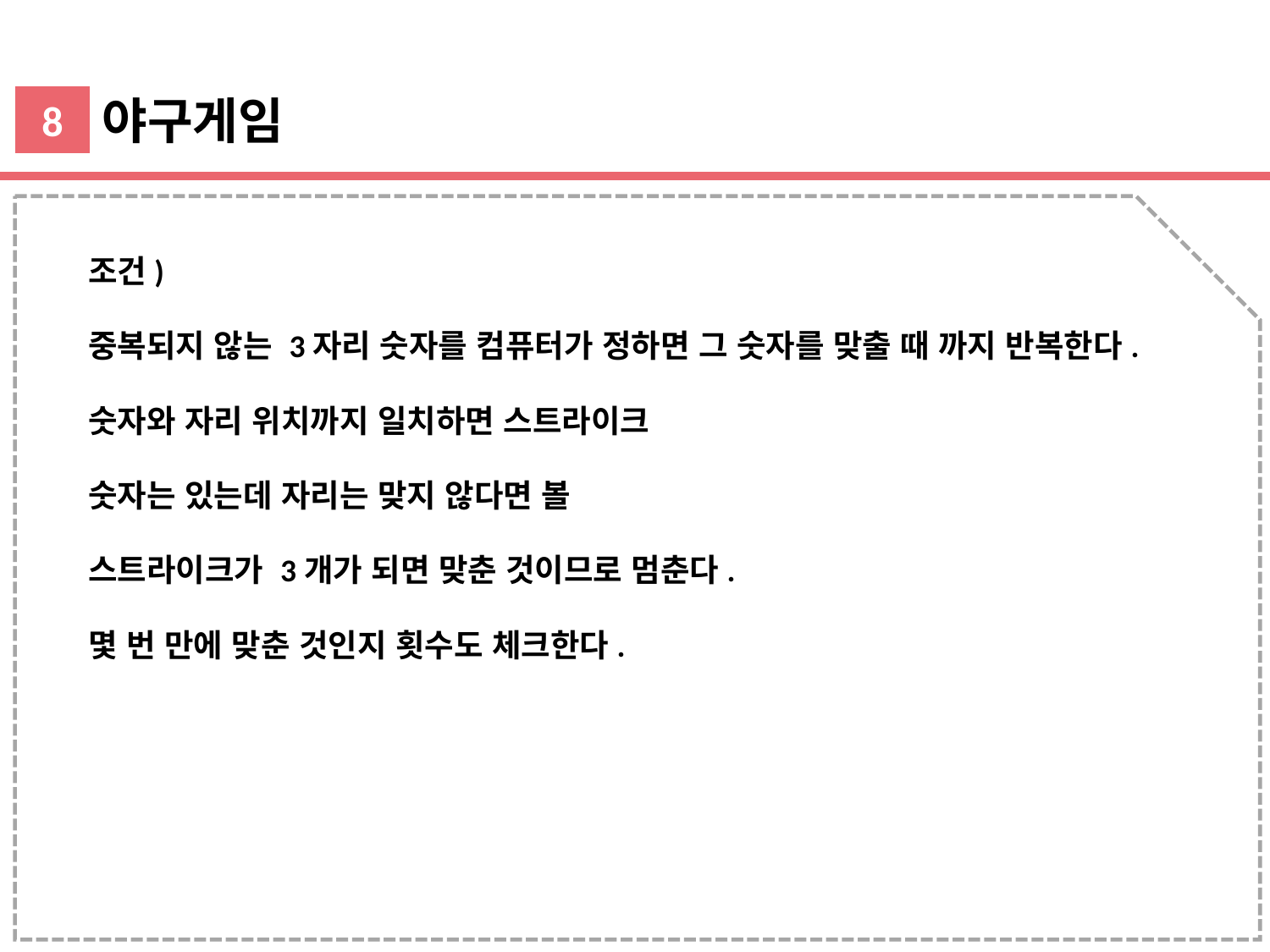

야구게임
8

조건)
중복되지 않는 3자리 숫자를 컴퓨터가 정하면 그 숫자를 맞출 때 까지 반복한다.
숫자와 자리 위치까지 일치하면 스트라이크
숫자는 있는데 자리는 맞지 않다면 볼
스트라이크가 3개가 되면 맞춘 것이므로 멈춘다.
몇 번 만에 맞춘 것인지 횟수도 체크한다.